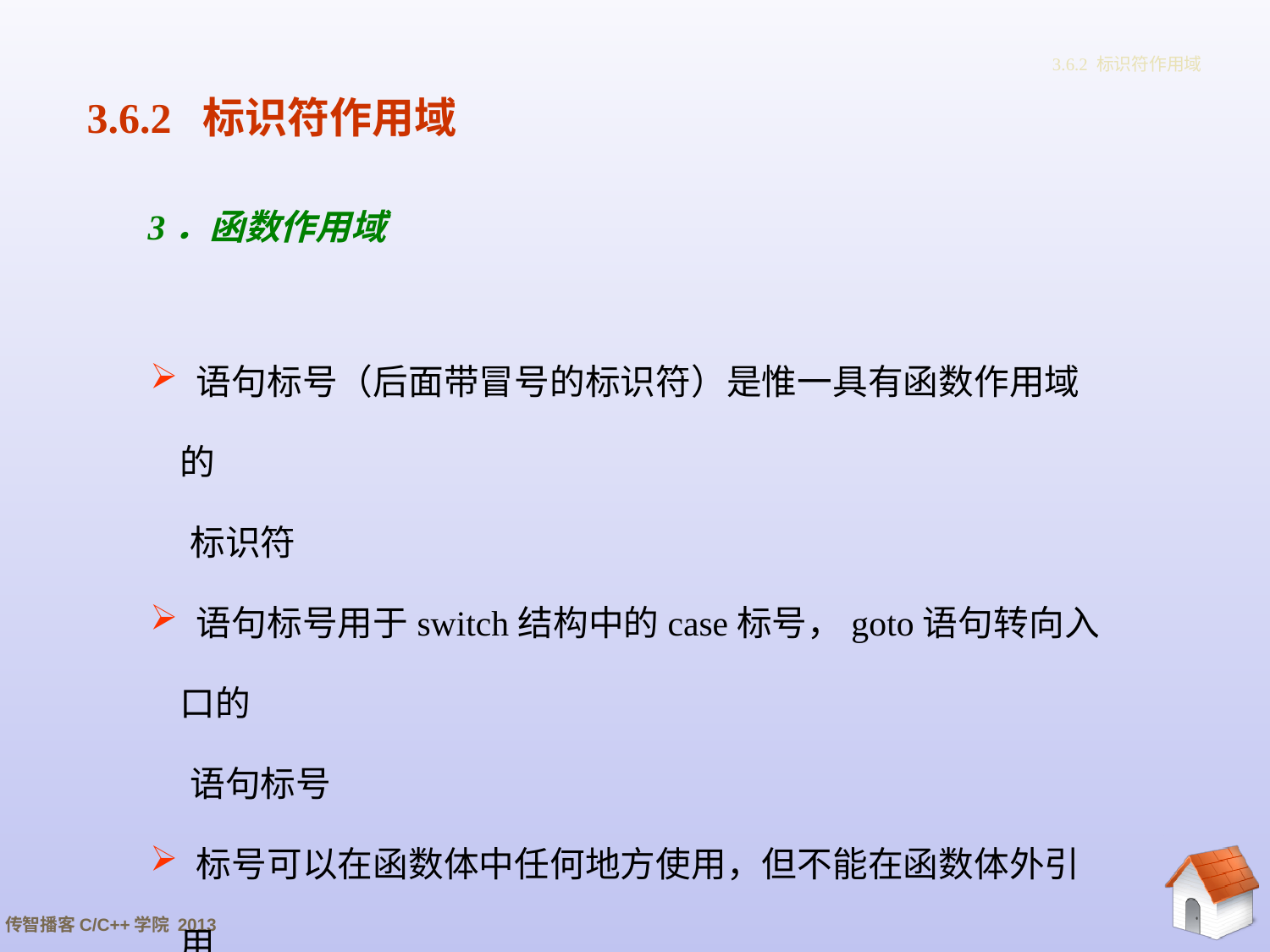

# 3.6.2 标识符作用域
3.6.2  标识符作用域
3．函数作用域
 语句标号（后面带冒号的标识符）是惟一具有函数作用域的
    标识符
 语句标号用于switch结构中的case标号，goto语句转向入口的
    语句标号
 标号可以在函数体中任何地方使用，但不能在函数体外引用